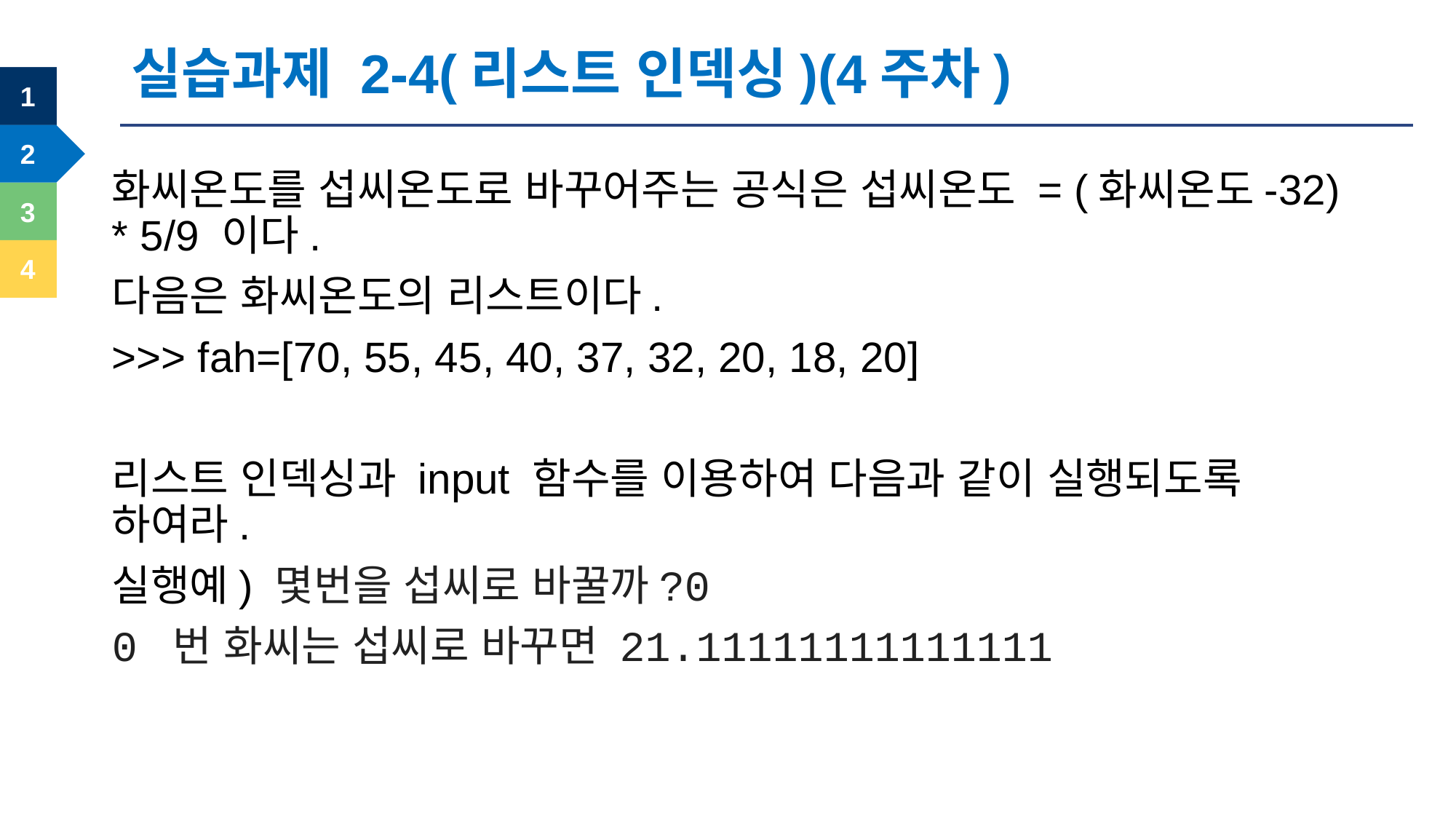

실습과제 2-4(리스트 인덱싱)(4주차)
화씨온도를 섭씨온도로 바꾸어주는 공식은 섭씨온도 = (화씨온도-32) * 5/9 이다.
다음은 화씨온도의 리스트이다.
>>> fah=[70, 55, 45, 40, 37, 32, 20, 18, 20]

리스트 인덱싱과 input 함수를 이용하여 다음과 같이 실행되도록 하여라.
실행예) 몇번을 섭씨로 바꿀까?0
0 번 화씨는 섭씨로 바꾸면 21.11111111111111